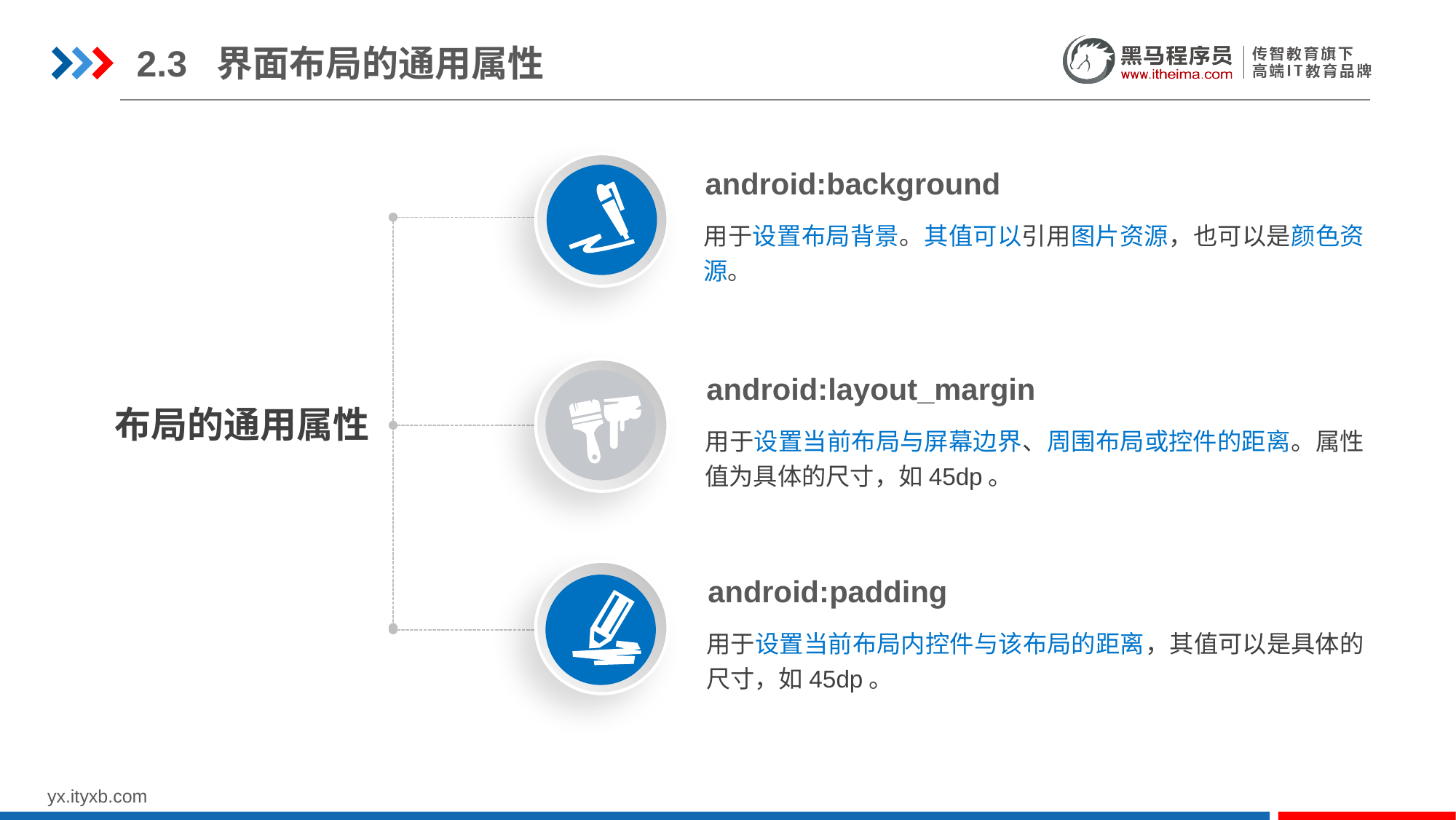

2.3  界面布局的通用属性

android:background

用于设置布局背景。其值可以引用图片资源，也可以是颜色资源。

android:layout_margin

布局的通用属性

用于设置当前布局与屏幕边界、周围布局或控件的距离。属性值为具体的尺寸，如45dp。

android:padding

用于设置当前布局内控件与该布局的距离，其值可以是具体的尺寸，如45dp。